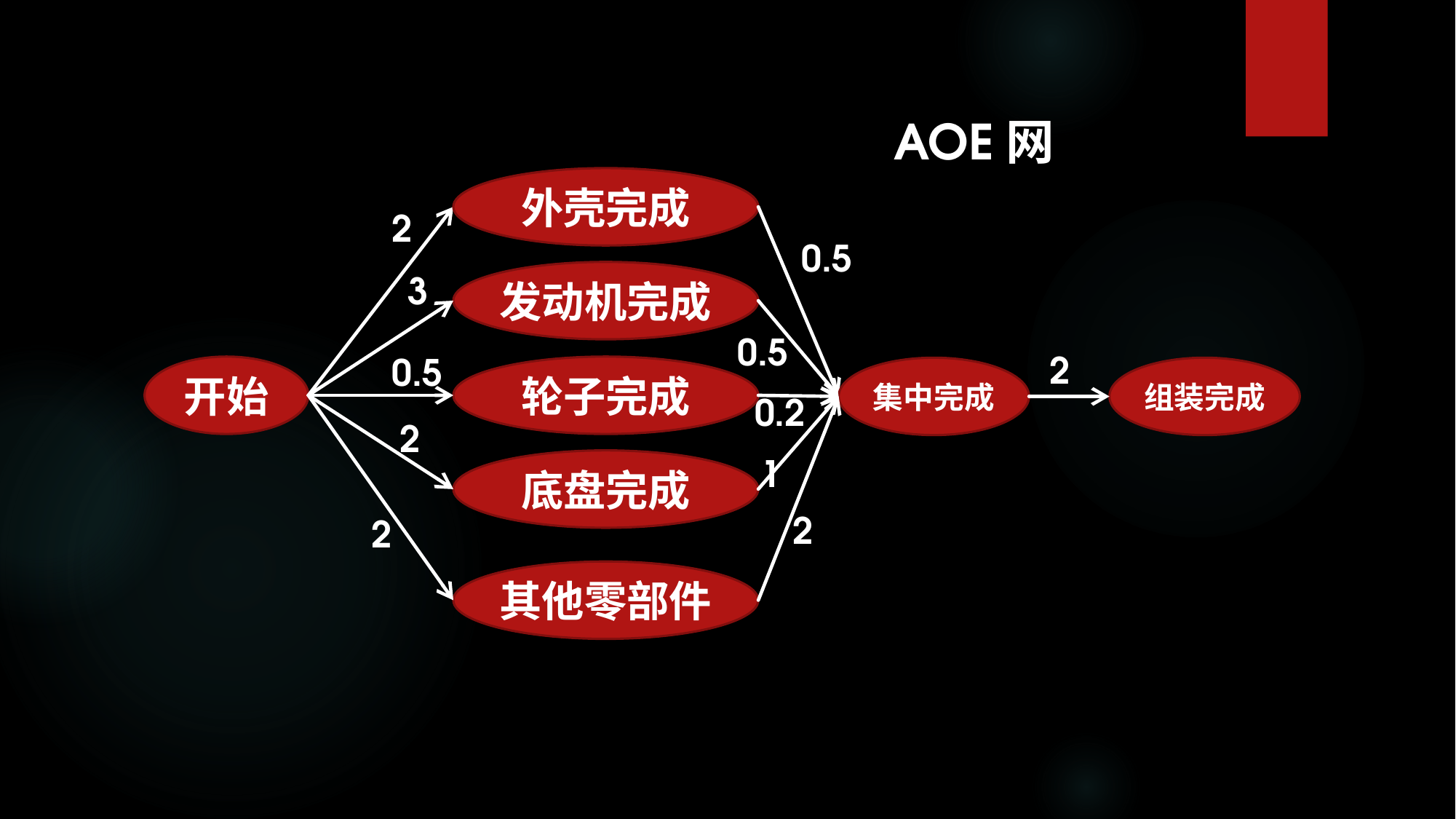

AOE网
外壳完成
2
0.5
发动机完成
3
0.5
2
0.5
开始
轮子完成
集中完成
组装完成
0.2
2
1
底盘完成
2
2
其他零部件